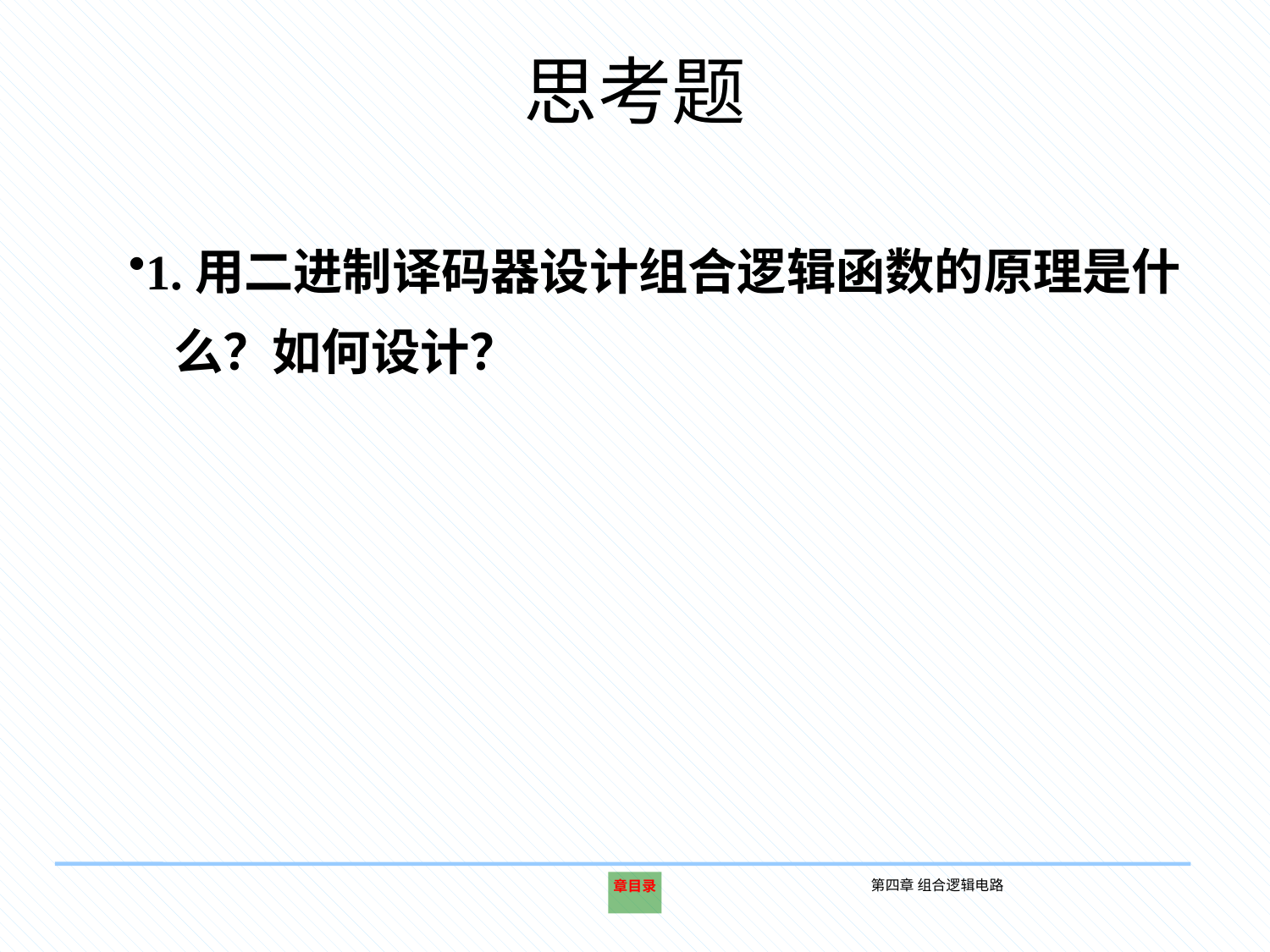

# 思考题
1.用二进制译码器设计组合逻辑函数的原理是什
   么？如何设计？
41
第四章 组合逻辑电路